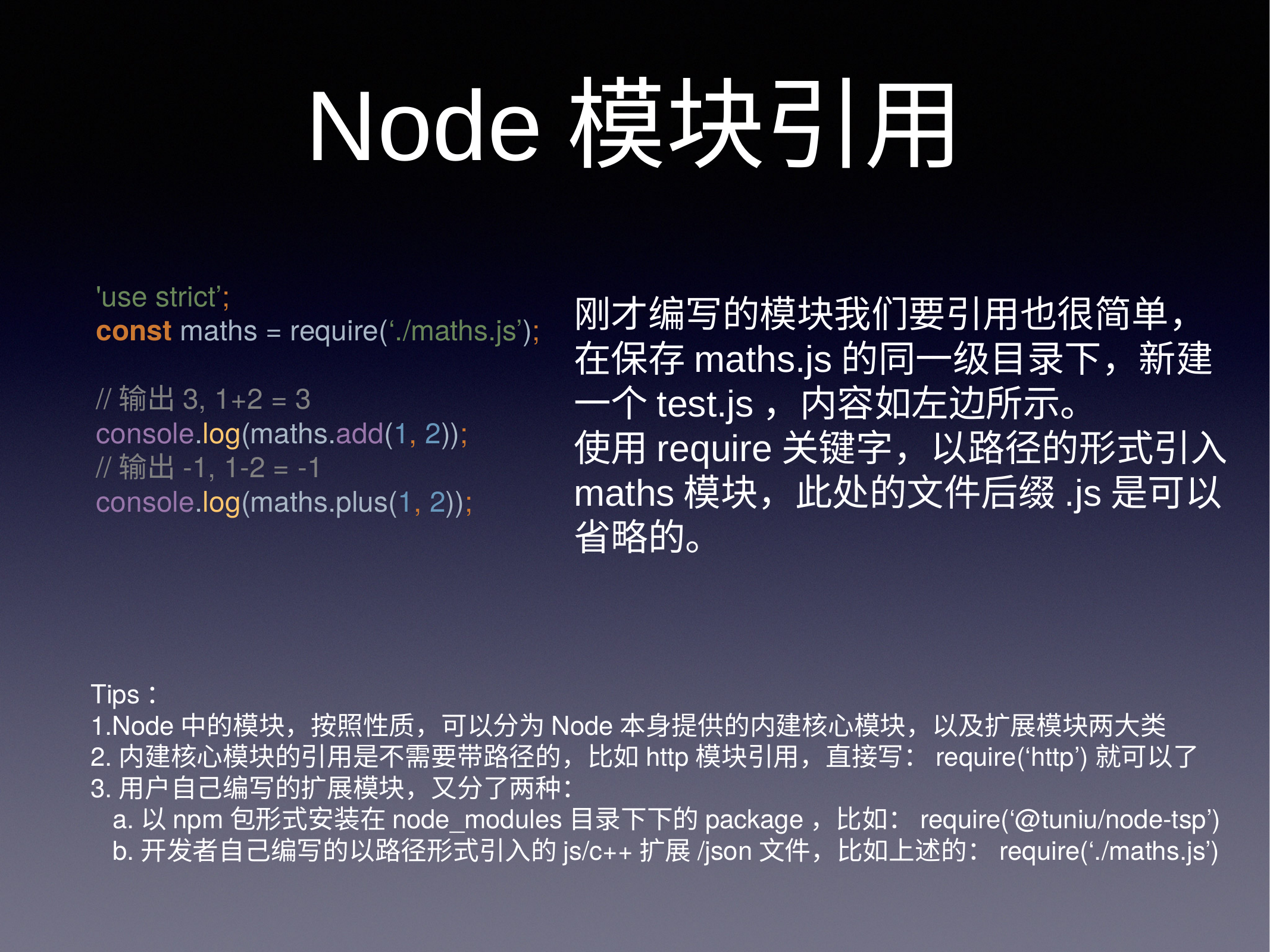

Node模块引用
刚才编写的模块我们要引用也很简单，
在保存maths.js的同一级目录下，新建
一个test.js，内容如左边所示。
使用require关键字，以路径的形式引入
maths模块，此处的文件后缀.js是可以
省略的。
'use strict’;
const maths = require(‘./maths.js’);
//输出3, 1+2 = 3
console.log(maths.add(1, 2));
//输出-1, 1-2 = -1
console.log(maths.plus(1, 2));
Tips：
1.Node中的模块，按照性质，可以分为Node本身提供的内建核心模块，以及扩展模块两大类
2.内建核心模块的引用是不需要带路径的，比如http模块引用，直接写：require(‘http’)就可以了
3.用户自己编写的扩展模块，又分了两种：
   a.以npm包形式安装在node_modules目录下下的package，比如：require(‘@tuniu/node-tsp’)
   b.开发者自己编写的以路径形式引入的js/c++扩展/json文件，比如上述的：require(‘./maths.js’)